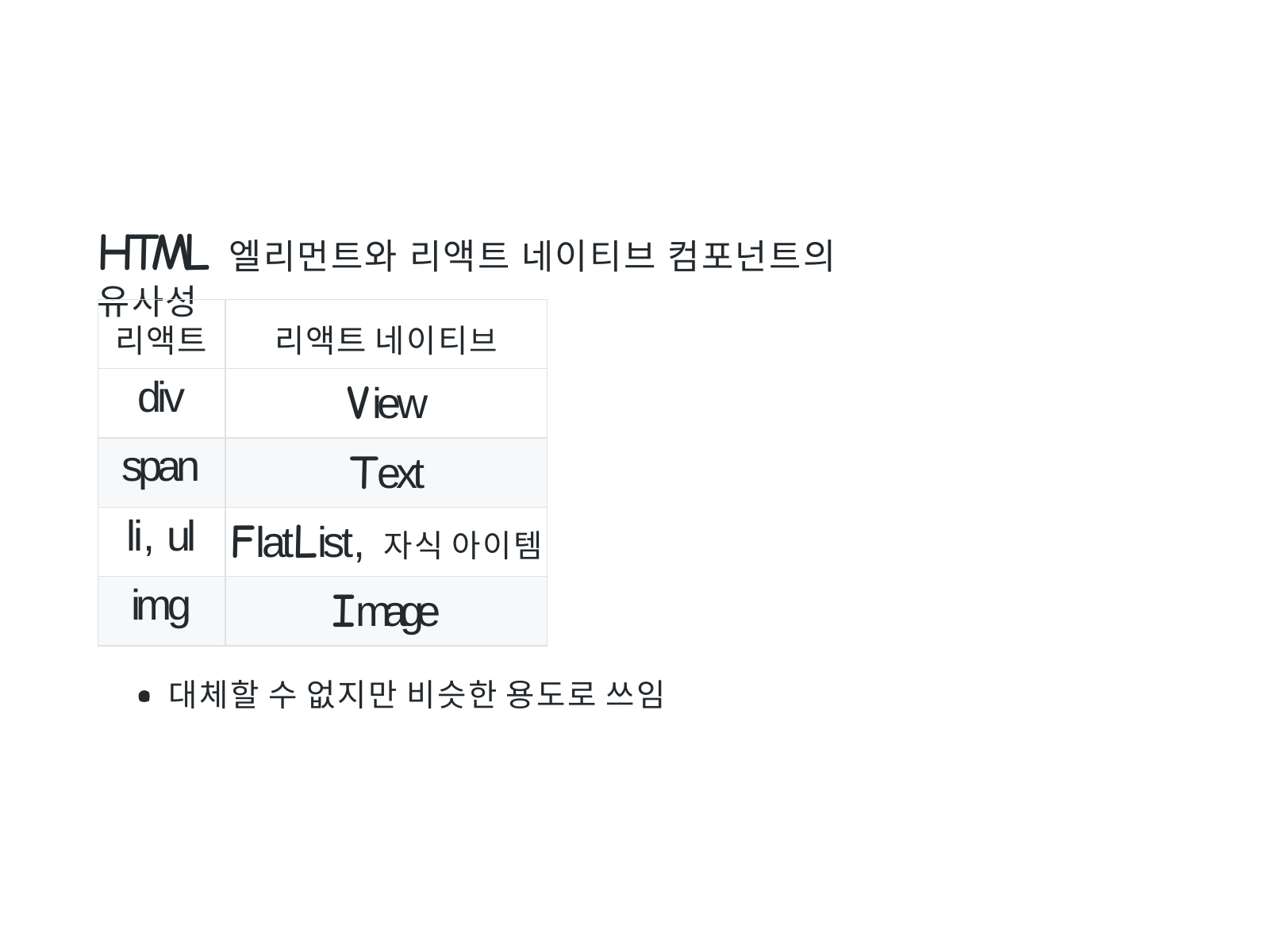

# HTML 엘리먼트와 리액트 네이티브 컴포넌트의 유사성
| 리액트 | 리액트 네이티브 |
| --- | --- |
| div | View |
| span | Text |
| li, ul | FlatList, 자식 아이템 |
| img | Image |
대체할 수 없지만 비슷한 용도로 쓰임